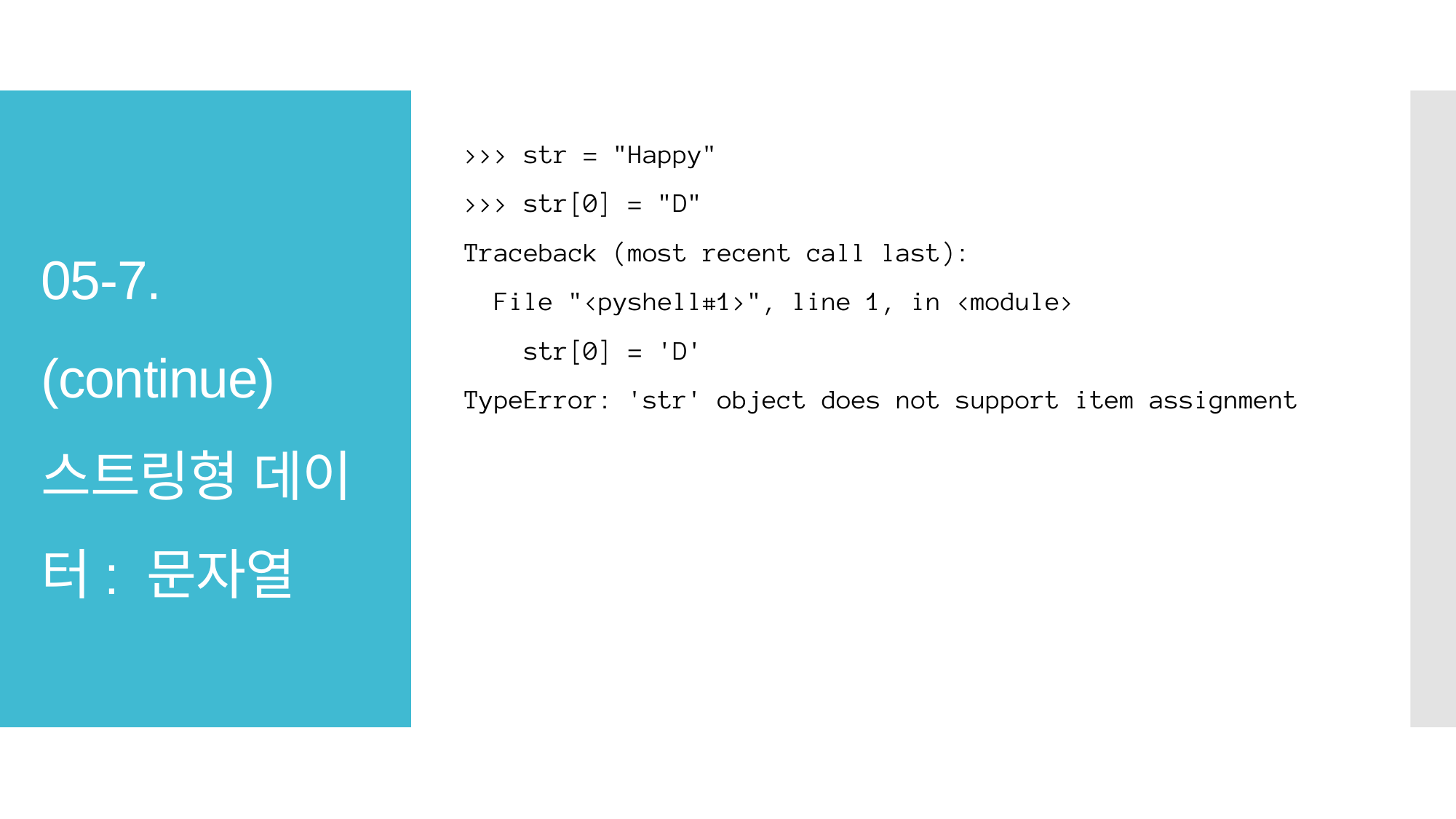

>>> str = "Happy"
>>> str[0] = "D"
Traceback (most recent call last):
  File "<pyshell#1>", line 1, in <module>
    str[0] = 'D'
TypeError: 'str' object does not support item assignment
# 05-7. (continue) 스트링형 데이터: 문자열